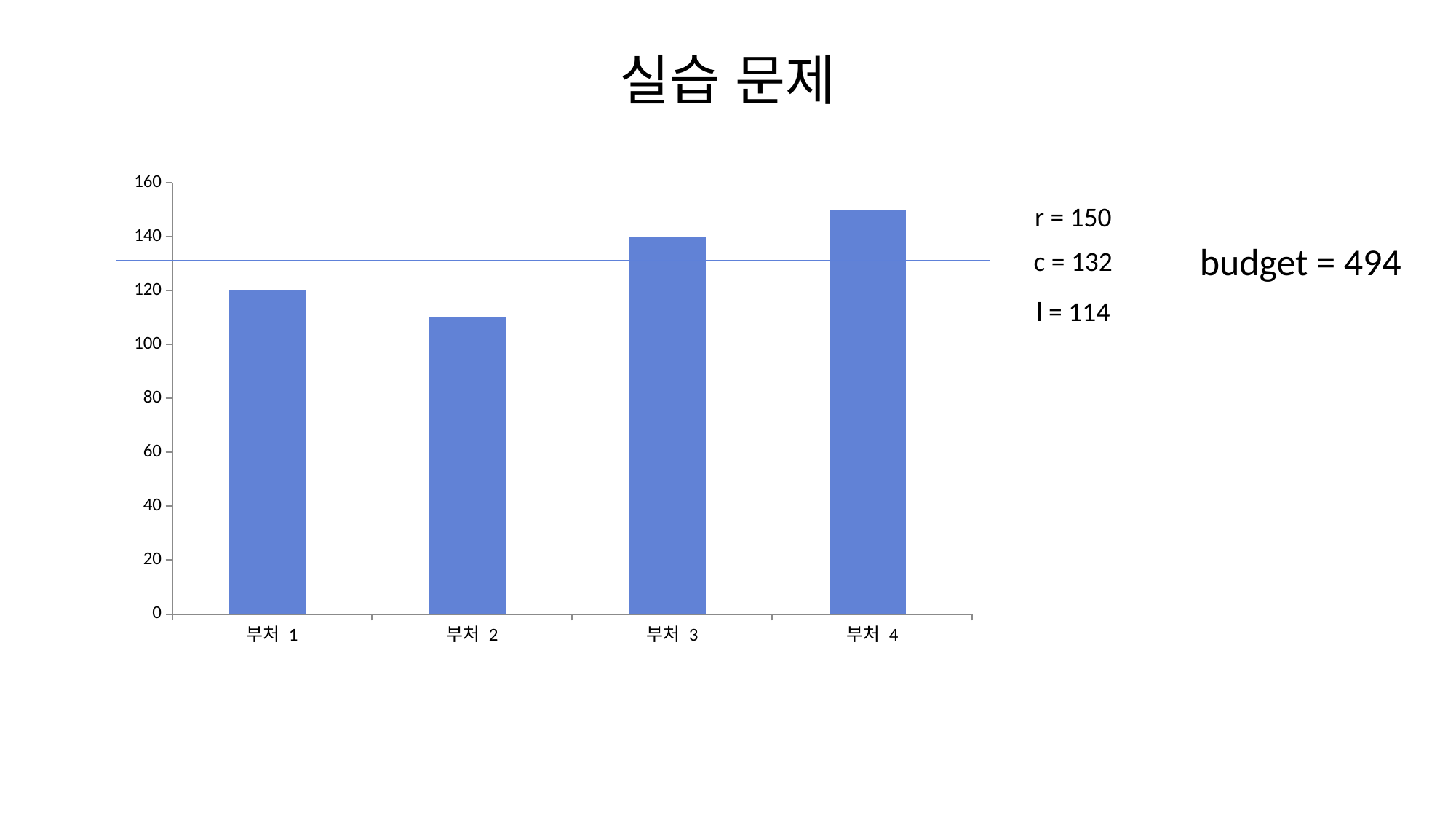

# 실습 문제

### Chart

| Category | 계열 1 |  |  |
|---|---|---|---|
| 부처 1 | 120.0 | None | None |
| 부처 2 | 110.0 | None | None |
| 부처 3 | 140.0 | None | None |
| 부처 4 | 150.0 | None | None |
r = 150
budget = 494
c = 132
l = 114